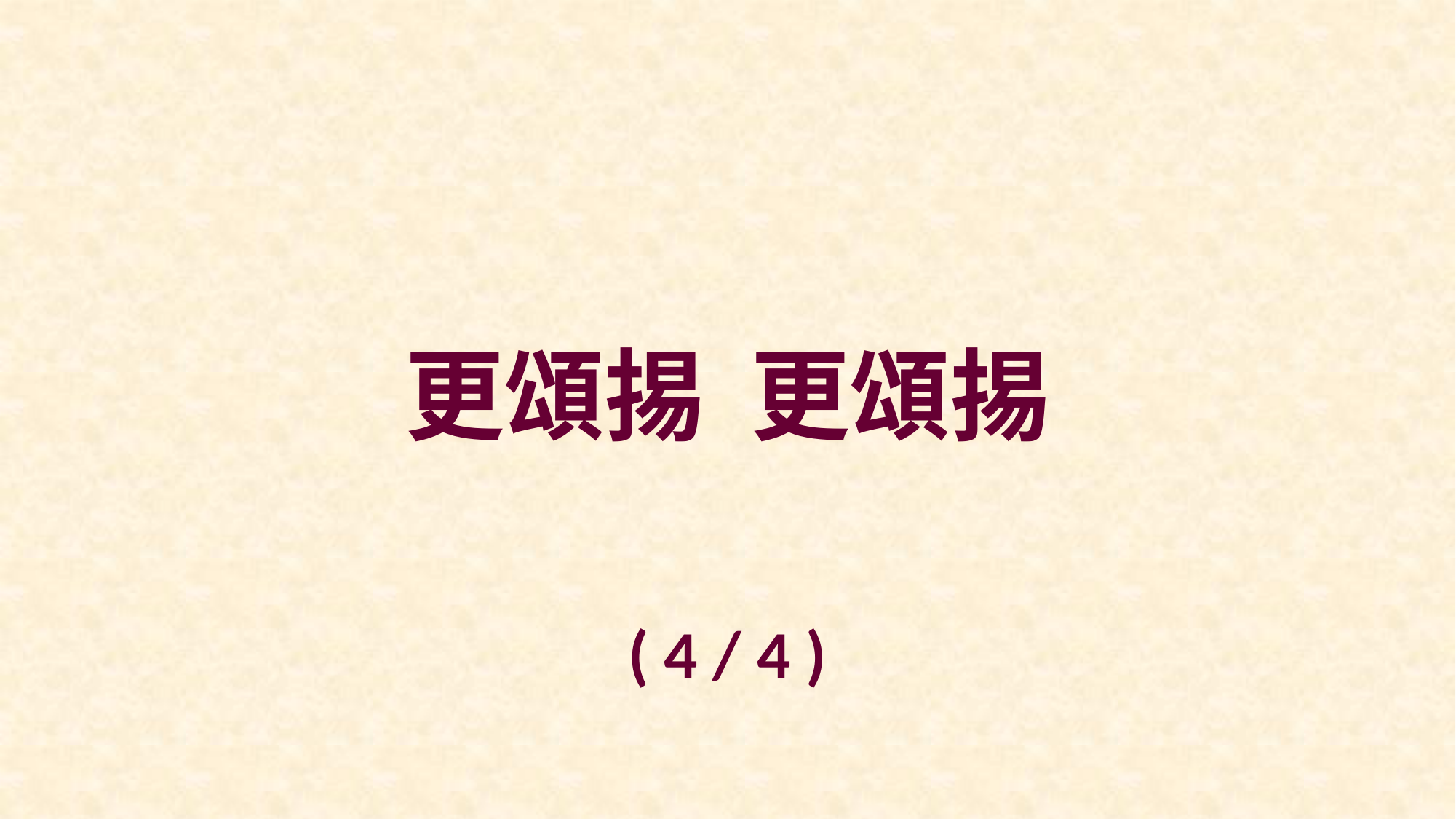

更頌掦  更頌掦
( 4 / 4 )